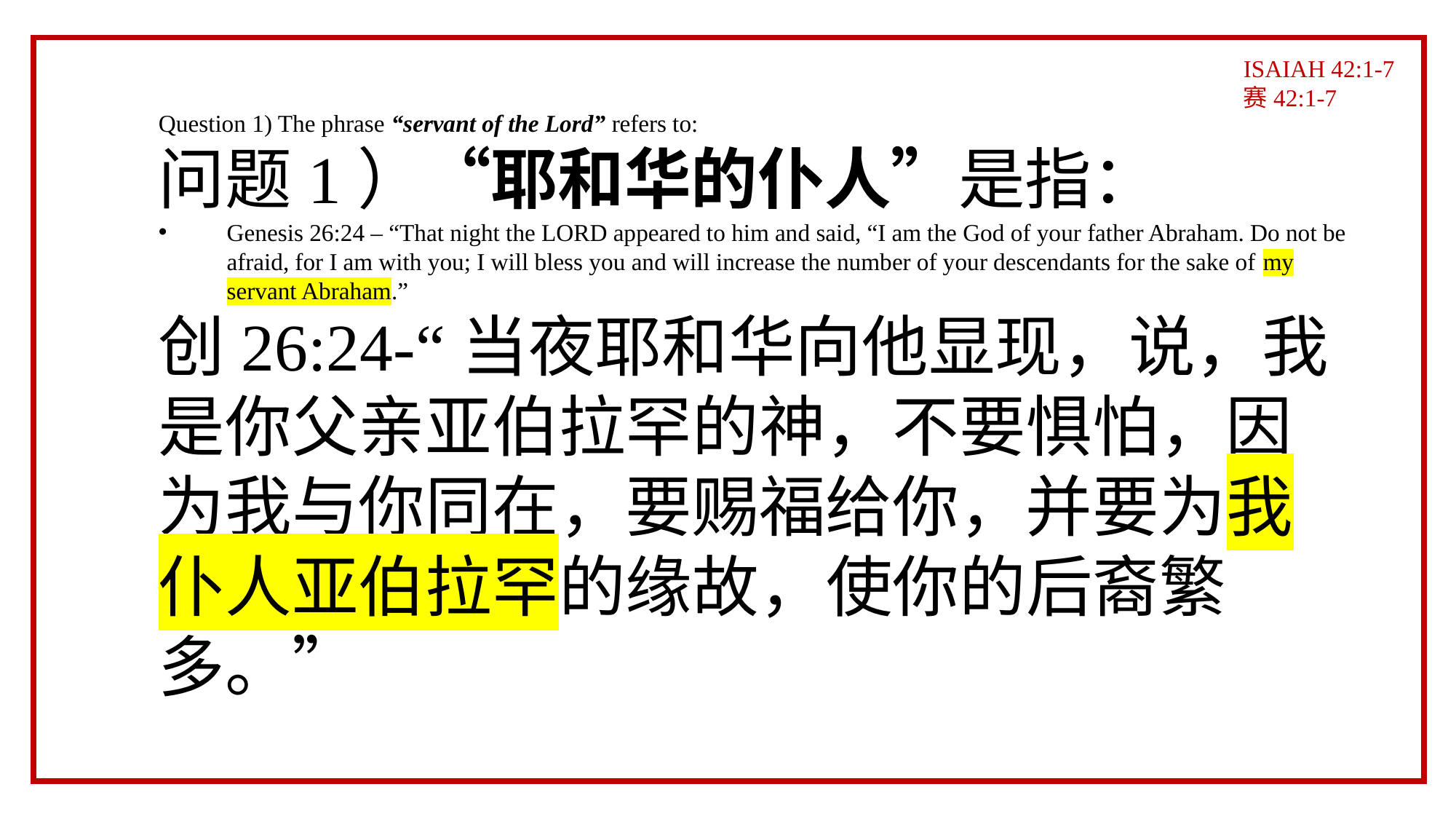

ISAIAH 42:1-7
赛42:1-7
Question 1) The phrase “servant of the Lord” refers to:
问题1）“耶和华的仆人”是指：
Genesis 26:24 – “That night the LORD appeared to him and said, “I am the God of your father Abraham. Do not be afraid, for I am with you; I will bless you and will increase the number of your descendants for the sake of my servant Abraham.”
创26:24-“当夜耶和华向他显现，说，我是你父亲亚伯拉罕的神，不要惧怕，因为我与你同在，要赐福给你，并要为我仆人亚伯拉罕的缘故，使你的后裔繁多。”